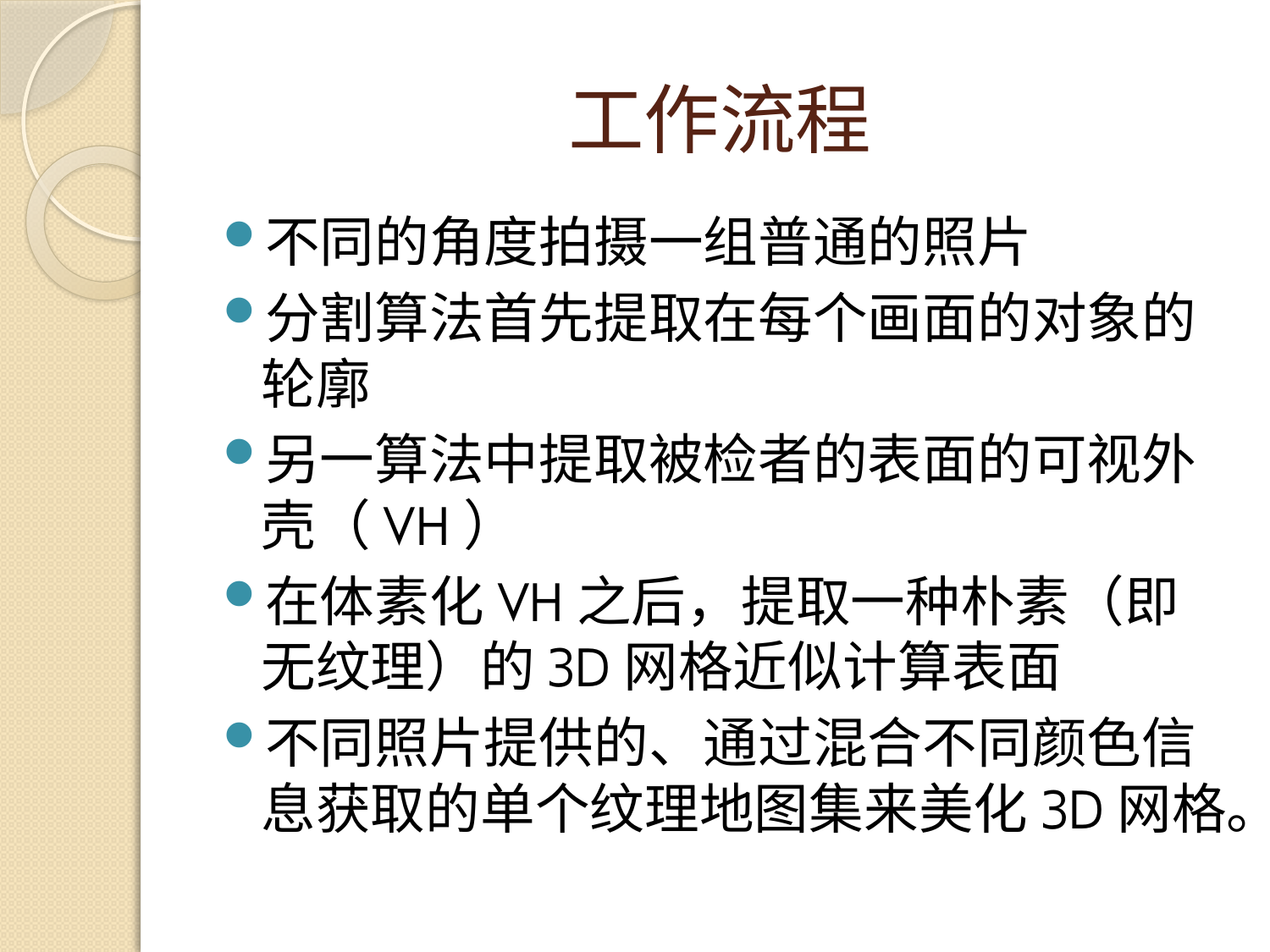

# 工作流程
不同的角度拍摄一组普通的照片
分割算法首先提取在每个画面的对象的轮廓
另一算法中提取被检者的表面的可视外壳（VH）
在体素化VH之后，提取一种朴素（即无纹理）的3D网格近似计算表面
不同照片提供的、通过混合不同颜色信息获取的单个纹理地图集来美化3D网格。